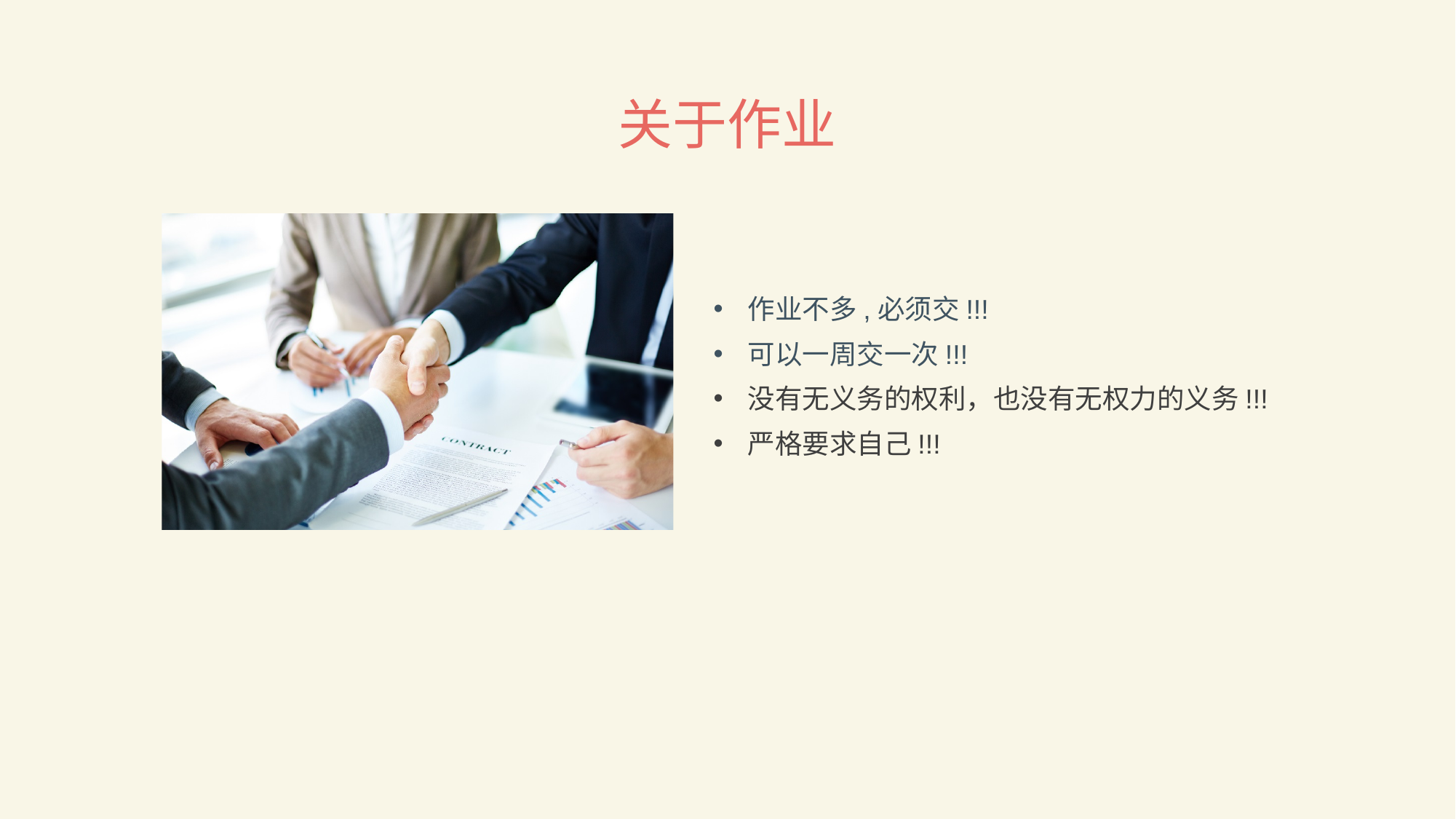

关于作业

作业不多,必须交!!!
可以一周交一次!!!
没有无义务的权利，也没有无权力的义务!!!
严格要求自己!!!